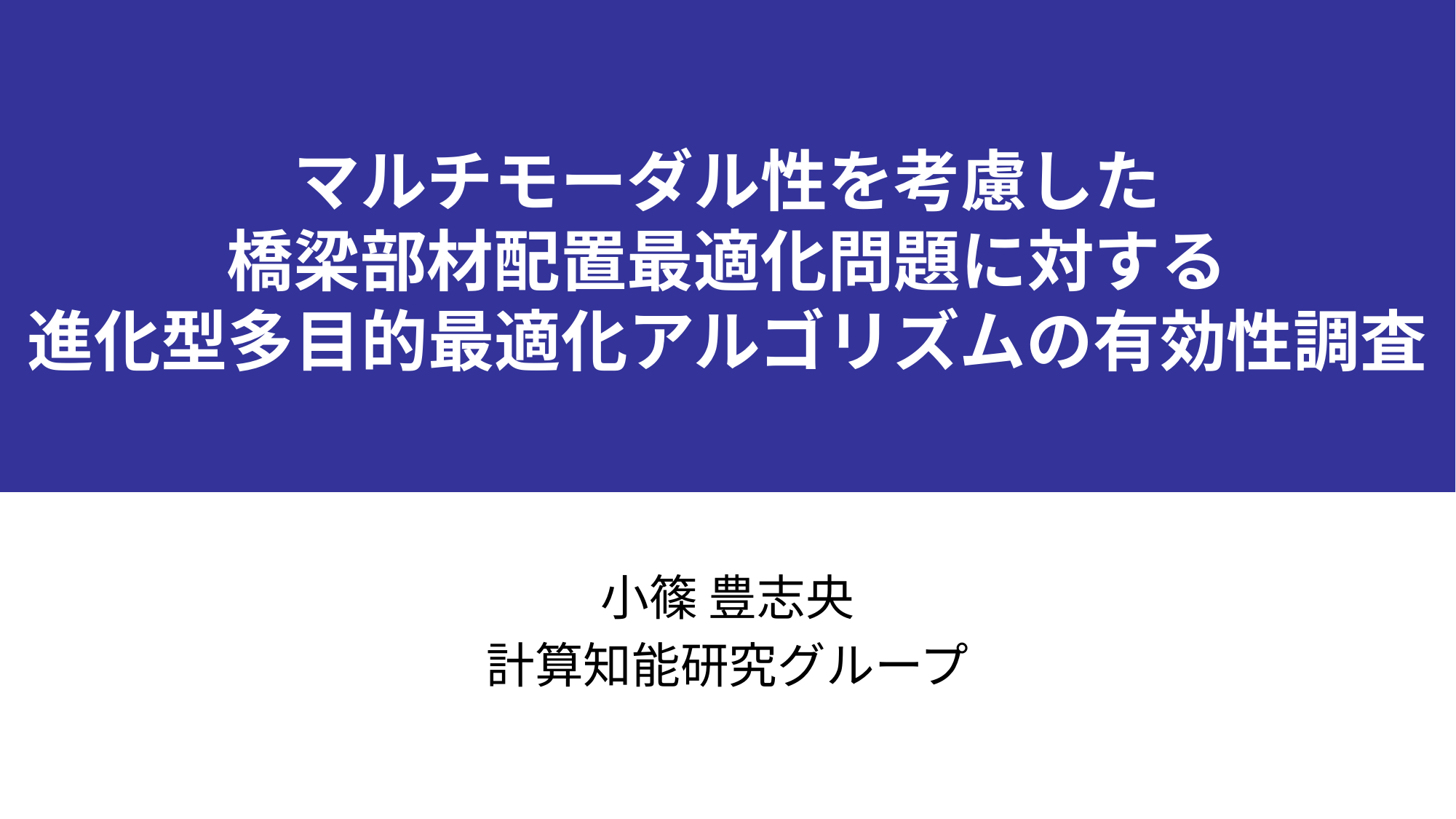

# マルチモーダル性を考慮した 橋梁部材配置最適化問題に対する 進化型多目的最適化アルゴリズムの有効性調査
小篠 豊志央
計算知能研究グループ